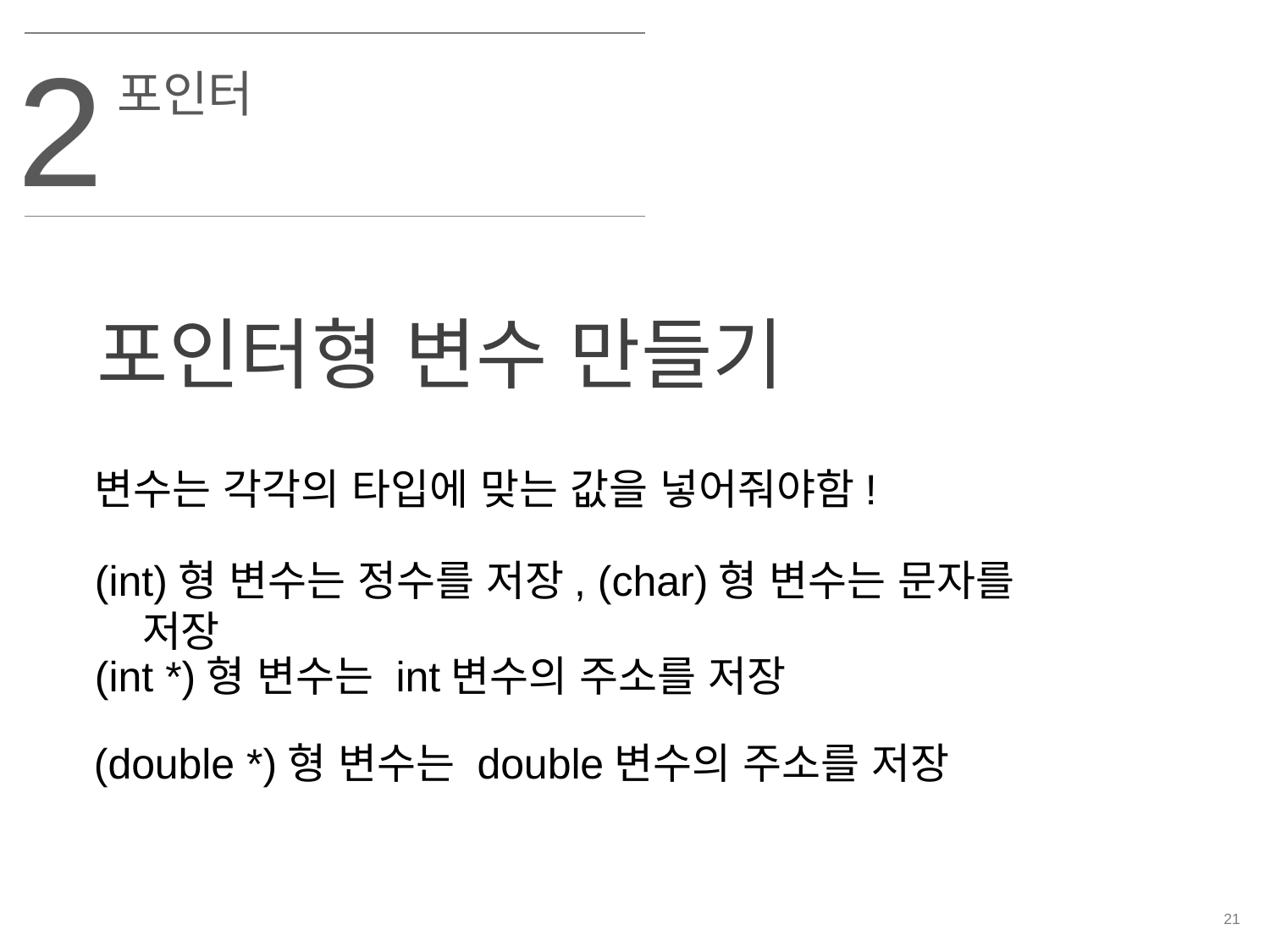

2
포인터
포인터형 변수 만들기

변수는 각각의 타입에 맞는 값을 넣어줘야함!
(int)형 변수는 정수를 저장, (char)형 변수는 문자를 저장
(int *)형 변수는 int변수의 주소를 저장
(double *)형 변수는 double변수의 주소를 저장